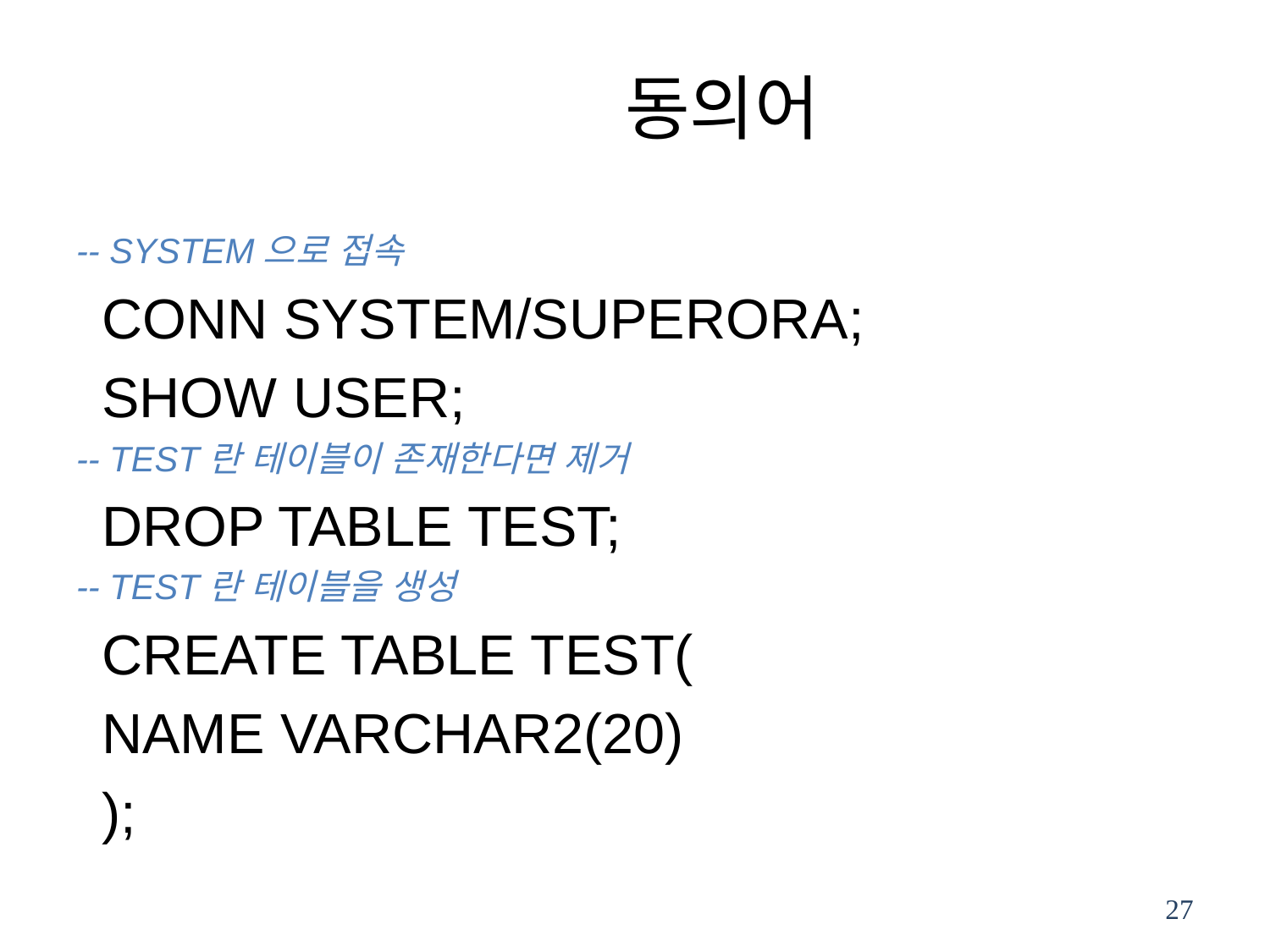

# 동의어
-- SYSTEM으로 접속
CONN SYSTEM/SUPERORA;
SHOW USER;
-- TEST란 테이블이 존재한다면 제거
DROP TABLE TEST;
-- TEST란 테이블을 생성
CREATE TABLE TEST(
NAME VARCHAR2(20)
);

27